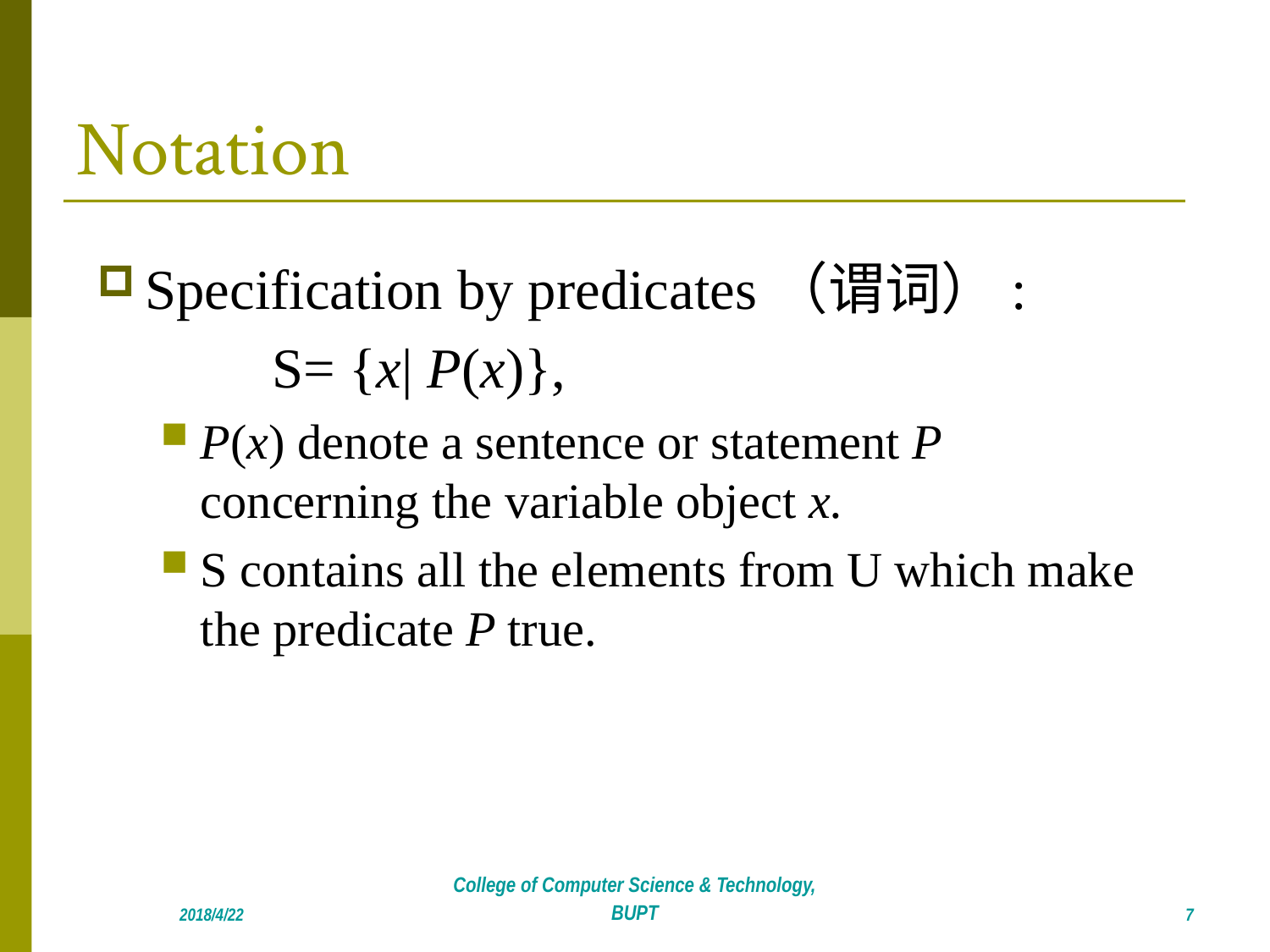

# Notation
Specification by predicates（谓词）:
		S= {x| P(x)},
P(x) denote a sentence or statement P concerning the variable object x.
S contains all the elements from U which make the predicate P true.
7
2018/4/22
College of Computer Science & Technology, BUPT